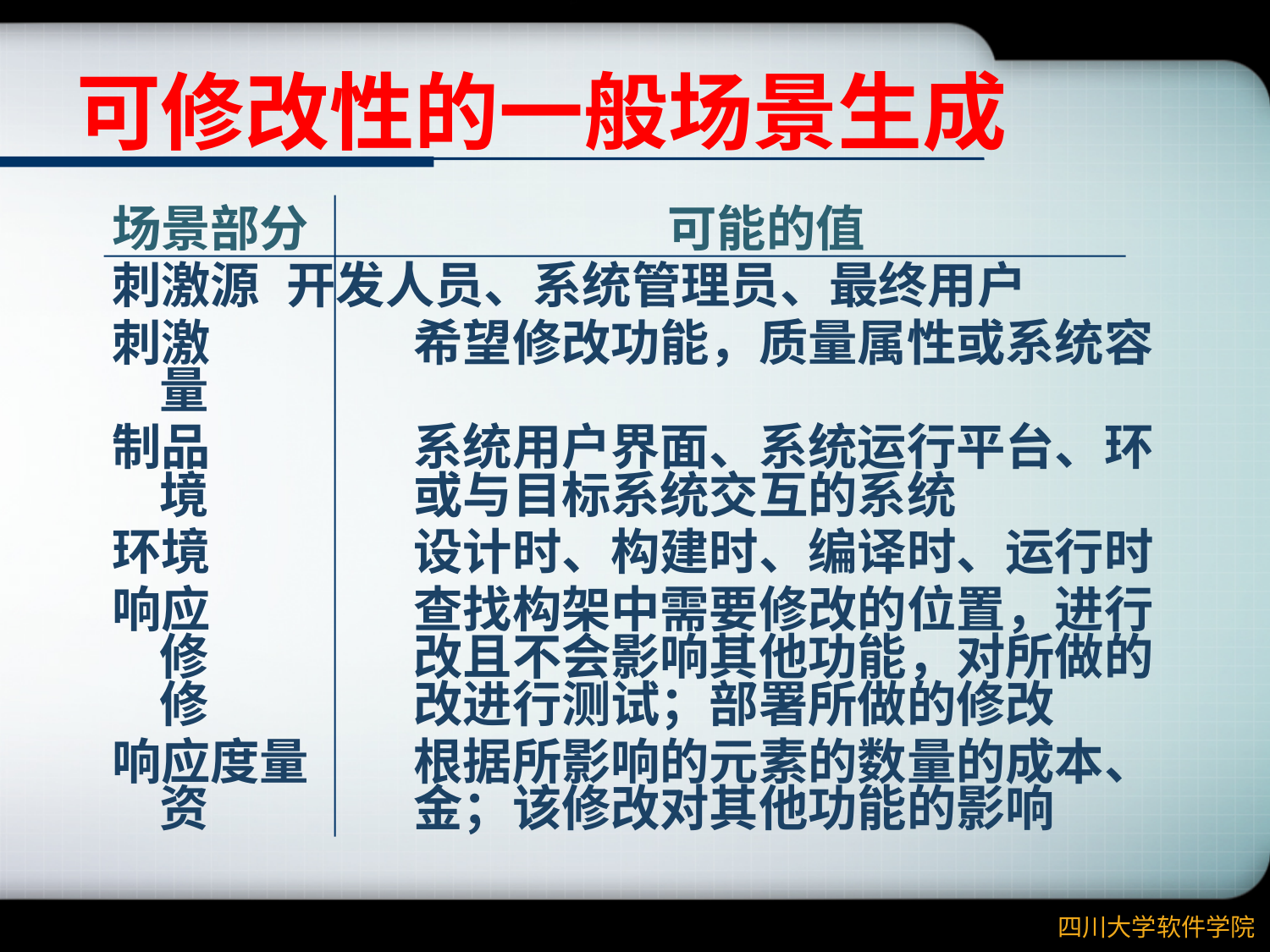

# 可修改性的一般场景生成

场景部分			可能的值
刺激源	开发人员、系统管理员、最终用户
刺激		希望修改功能，质量属性或系统容量
制品		系统用户界面、系统运行平台、环境		或与目标系统交互的系统
环境		设计时、构建时、编译时、运行时
响应		查找构架中需要修改的位置，进行修		改且不会影响其他功能，对所做的修		改进行测试；部署所做的修改
响应度量	根据所影响的元素的数量的成本、资		金；该修改对其他功能的影响